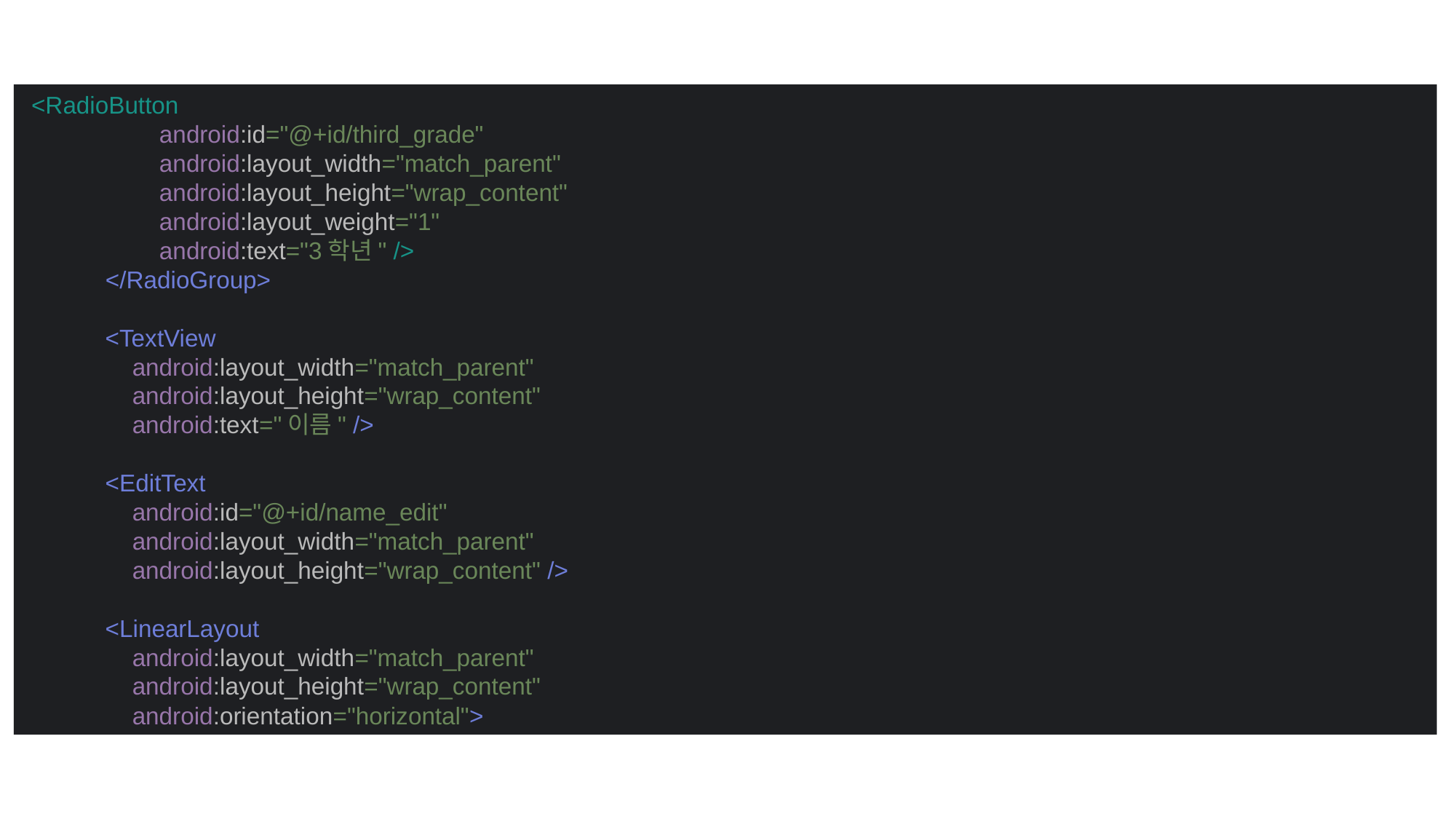

<RadioButton
                    android:id="@+id/third_grade"
                    android:layout_width="match_parent"
                    android:layout_height="wrap_content"
                    android:layout_weight="1"
                    android:text="3학년" />
            </RadioGroup>
            <TextView
                android:layout_width="match_parent"
                android:layout_height="wrap_content"
                android:text="이름" />
            <EditText
                android:id="@+id/name_edit"
                android:layout_width="match_parent"
                android:layout_height="wrap_content" />
            <LinearLayout
                android:layout_width="match_parent"
                android:layout_height="wrap_content"
                android:orientation="horizontal">